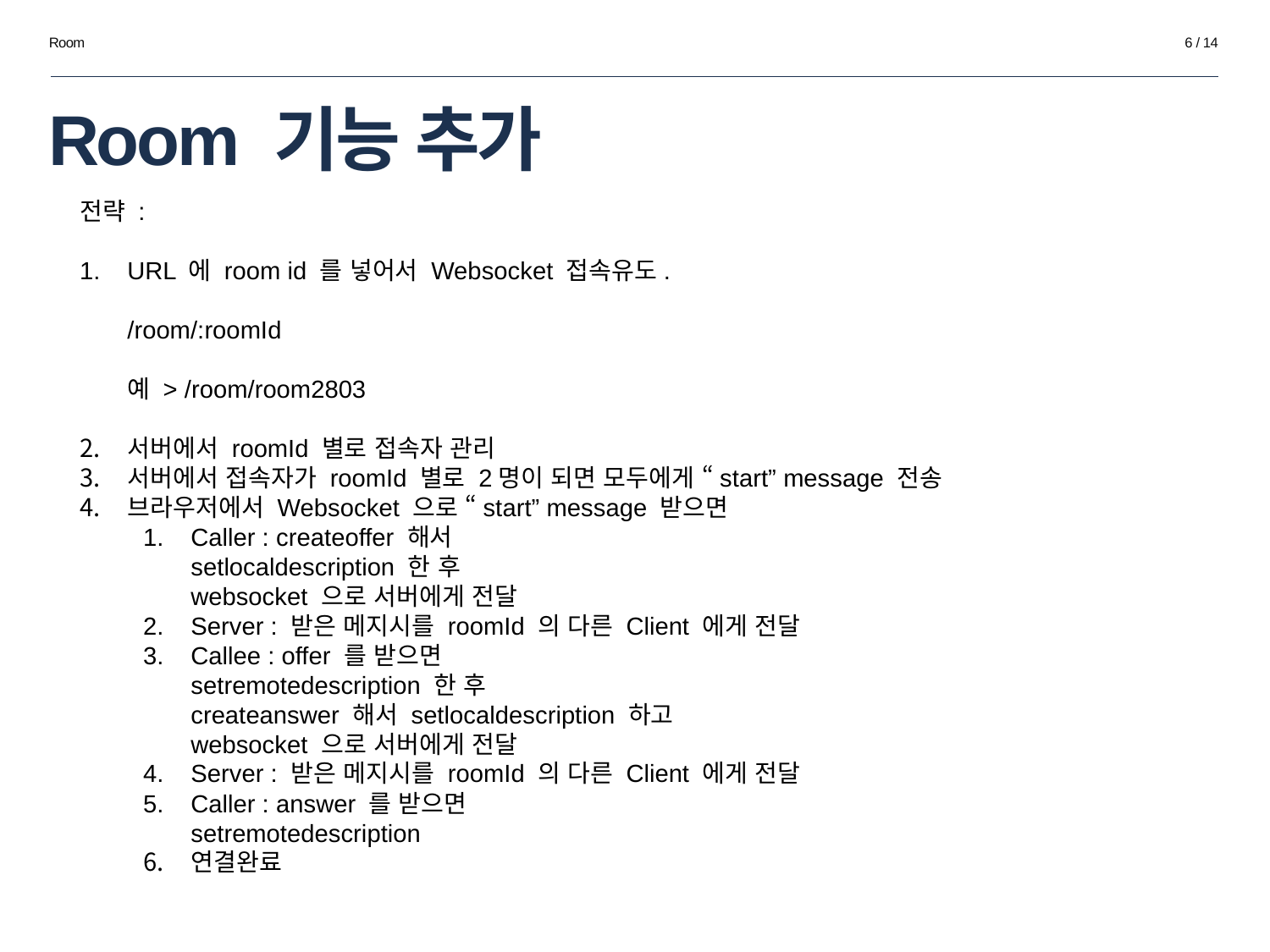

Room
6 / 14
# Room 기능 추가
전략 :

URL 에 room id 를 넣어서 Websocket 접속유도.
/room/:roomId
예 > /room/room2803

서버에서 roomId 별로 접속자 관리
서버에서 접속자가 roomId 별로 2명이 되면 모두에게 “start” message 전송
브라우저에서 Websocket 으로 “start” message 받으면
Caller : createoffer 해서
setlocaldescription 한 후
websocket 으로 서버에게 전달
Server : 받은 메지시를 roomId 의 다른 Client 에게 전달
Callee : offer 를 받으면
setremotedescription 한 후
createanswer 해서 setlocaldescription 하고
websocket 으로 서버에게 전달
Server : 받은 메지시를 roomId 의 다른 Client 에게 전달
Caller : answer 를 받으면
setremotedescription
연결완료